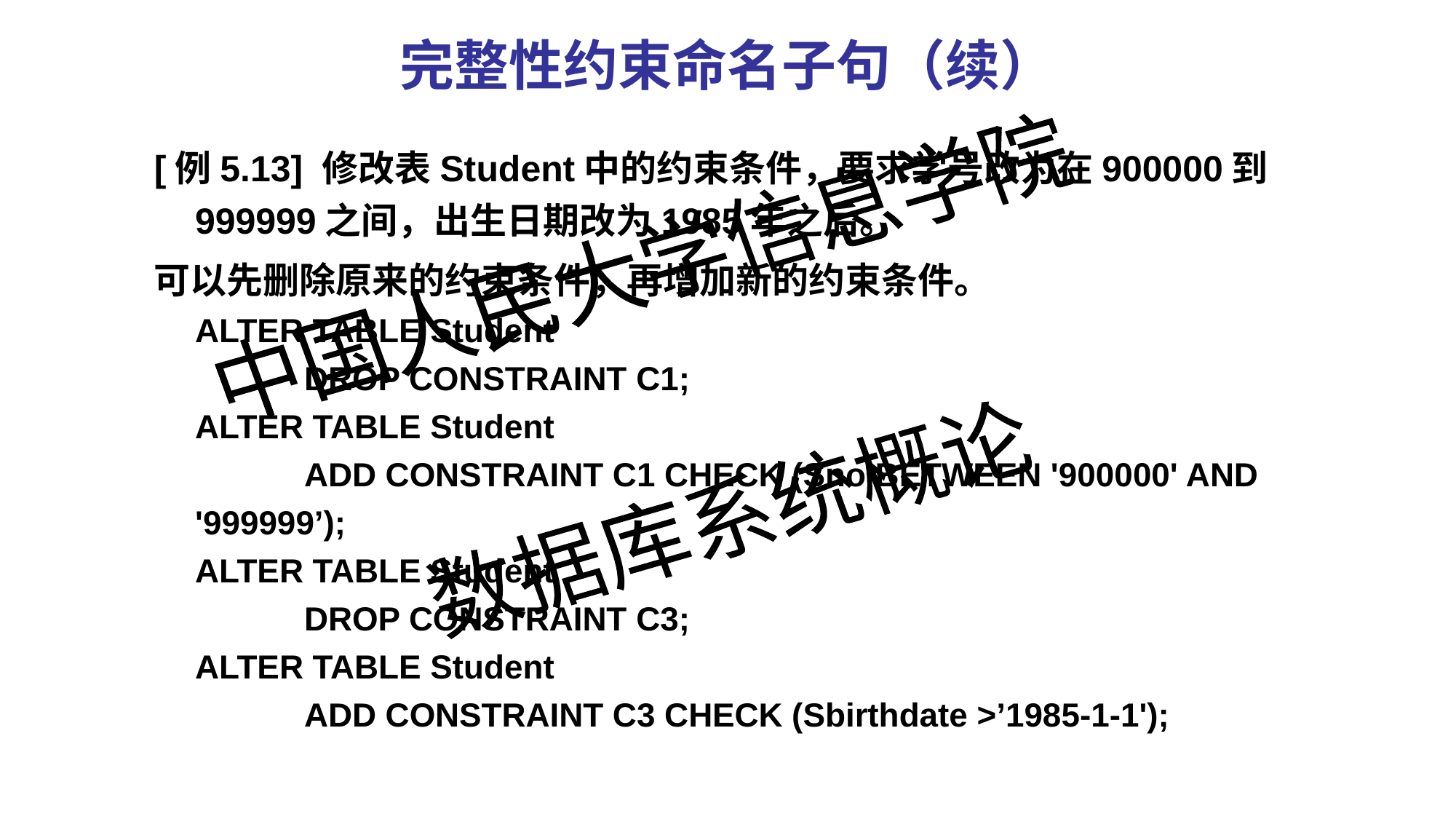

完整性约束命名子句（续）
[例5.13] 修改表Student中的约束条件，要求学号改为在900000到999999之间，出生日期改为1985年之后。
可以先删除原来的约束条件，再增加新的约束条件。
	ALTER TABLE Student
     	DROP CONSTRAINT C1;
	ALTER TABLE Student
     	ADD CONSTRAINT C1 CHECK (Sno BETWEEN '900000' AND '999999’);
	ALTER TABLE Student
     	DROP CONSTRAINT C3;
	ALTER TABLE Student
     	ADD CONSTRAINT C3 CHECK (Sbirthdate >’1985-1-1');